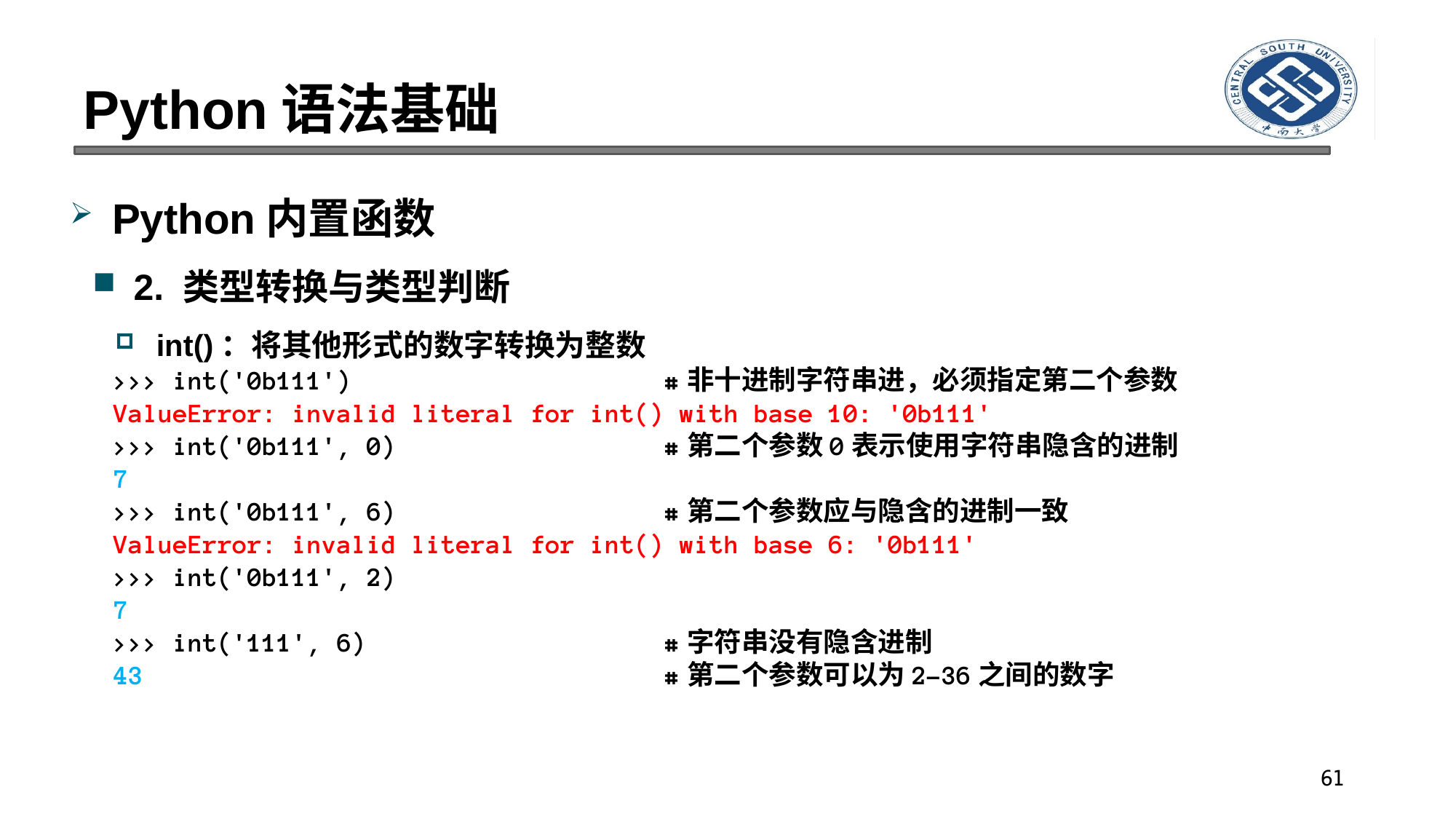

# Python语法基础
Python内置函数
2. 类型转换与类型判断
int()：将其他形式的数字转换为整数
>>> int('0b111')                     #非十进制字符串进，必须指定第二个参数
ValueError: invalid literal for int() with base 10: '0b111'
>>> int('0b111', 0)                  #第二个参数0表示使用字符串隐含的进制
7
>>> int('0b111', 6)                  #第二个参数应与隐含的进制一致
ValueError: invalid literal for int() with base 6: '0b111'
>>> int('0b111', 2)
7
>>> int('111', 6)                    #字符串没有隐含进制
43                                   #第二个参数可以为2-36之间的数字

61